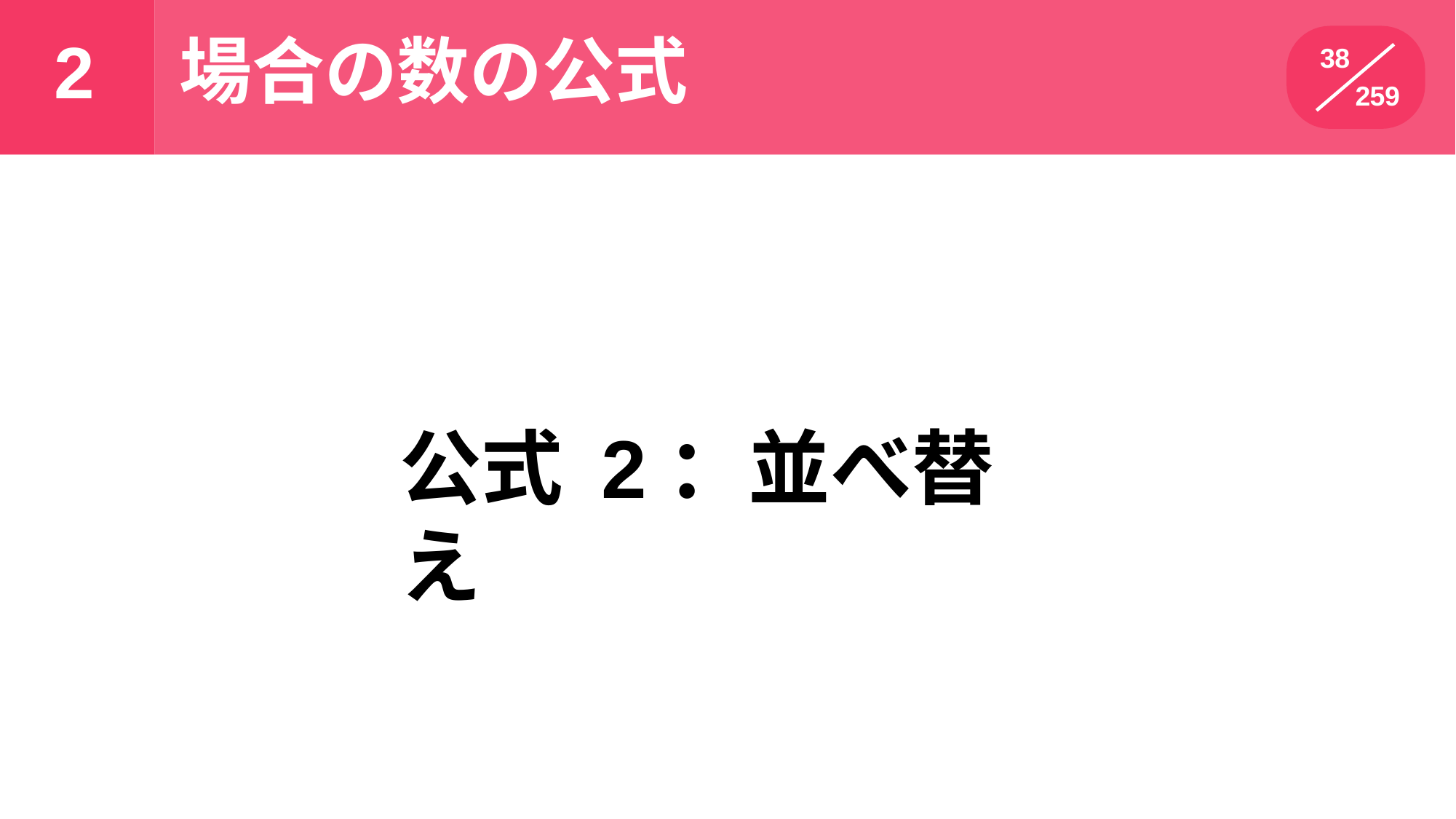

場合の数の公式
# 2
38
259
公式 2：並べ替え